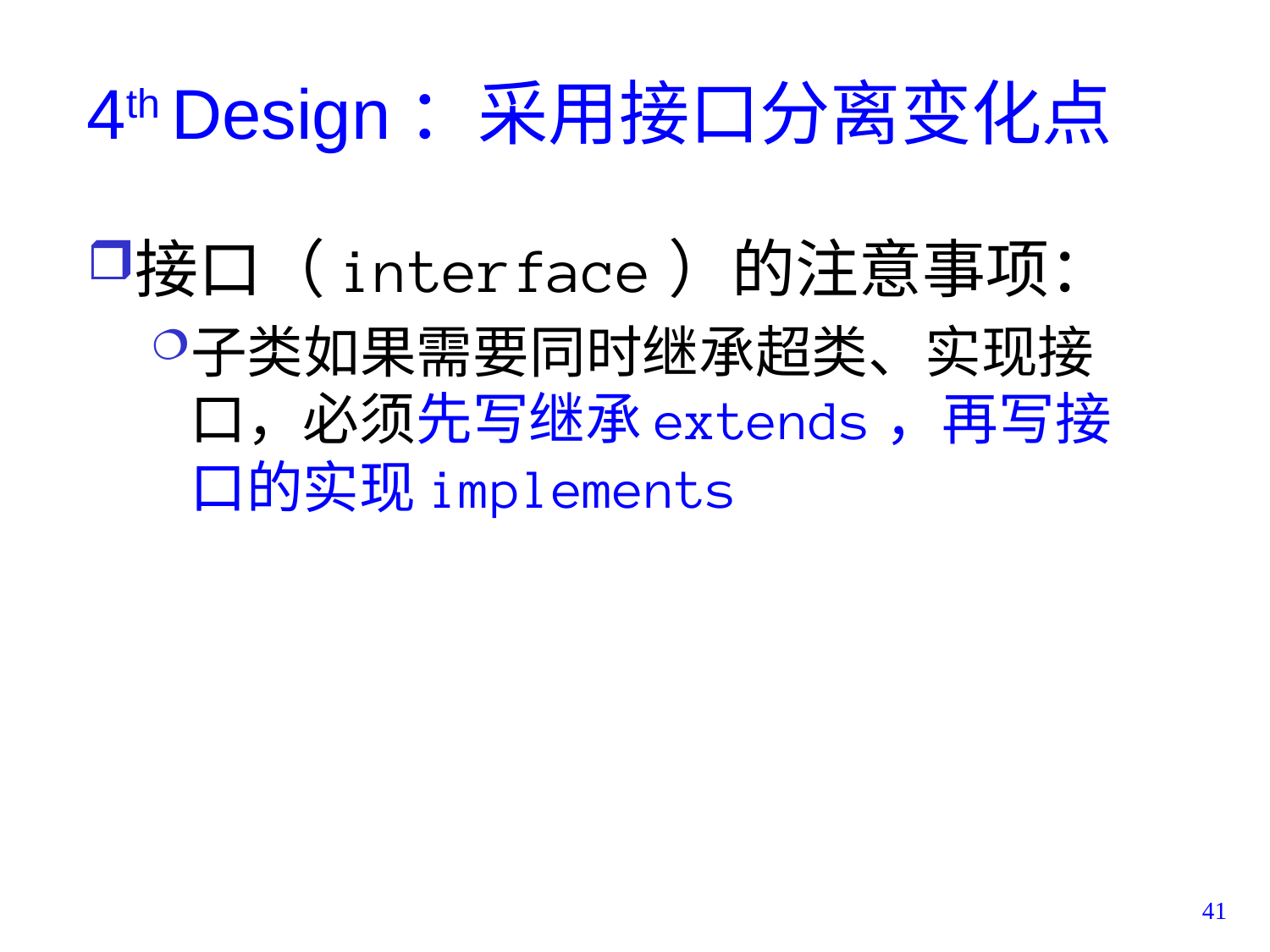

# 4th Design：采用接口分离变化点
接口（interface）的注意事项：
子类如果需要同时继承超类、实现接口，必须先写继承extends，再写接口的实现implements
41